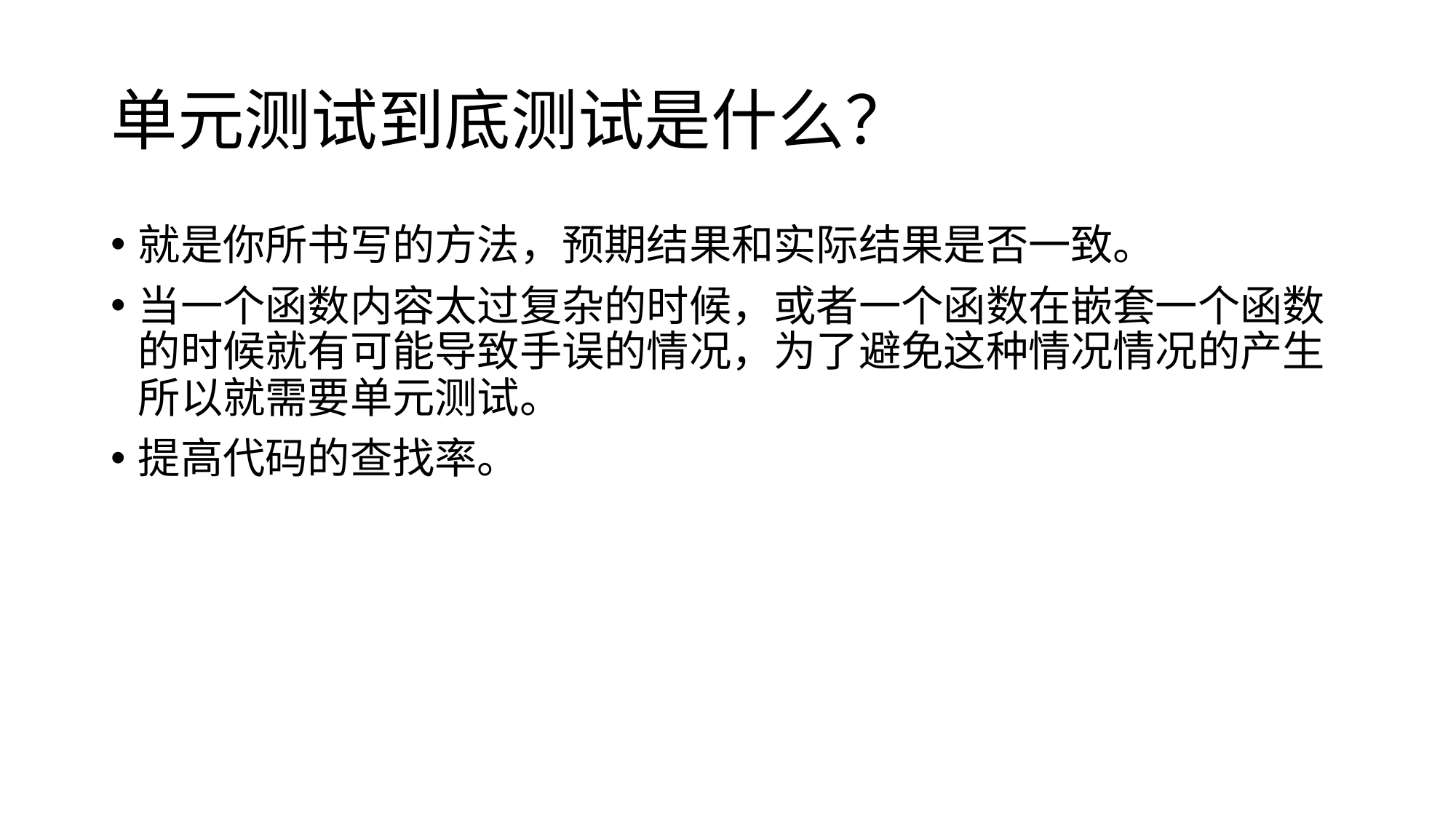

# 单元测试到底测试是什么？
就是你所书写的方法，预期结果和实际结果是否一致。
当一个函数内容太过复杂的时候，或者一个函数在嵌套一个函数的时候就有可能导致手误的情况，为了避免这种情况情况的产生所以就需要单元测试。
提高代码的查找率。